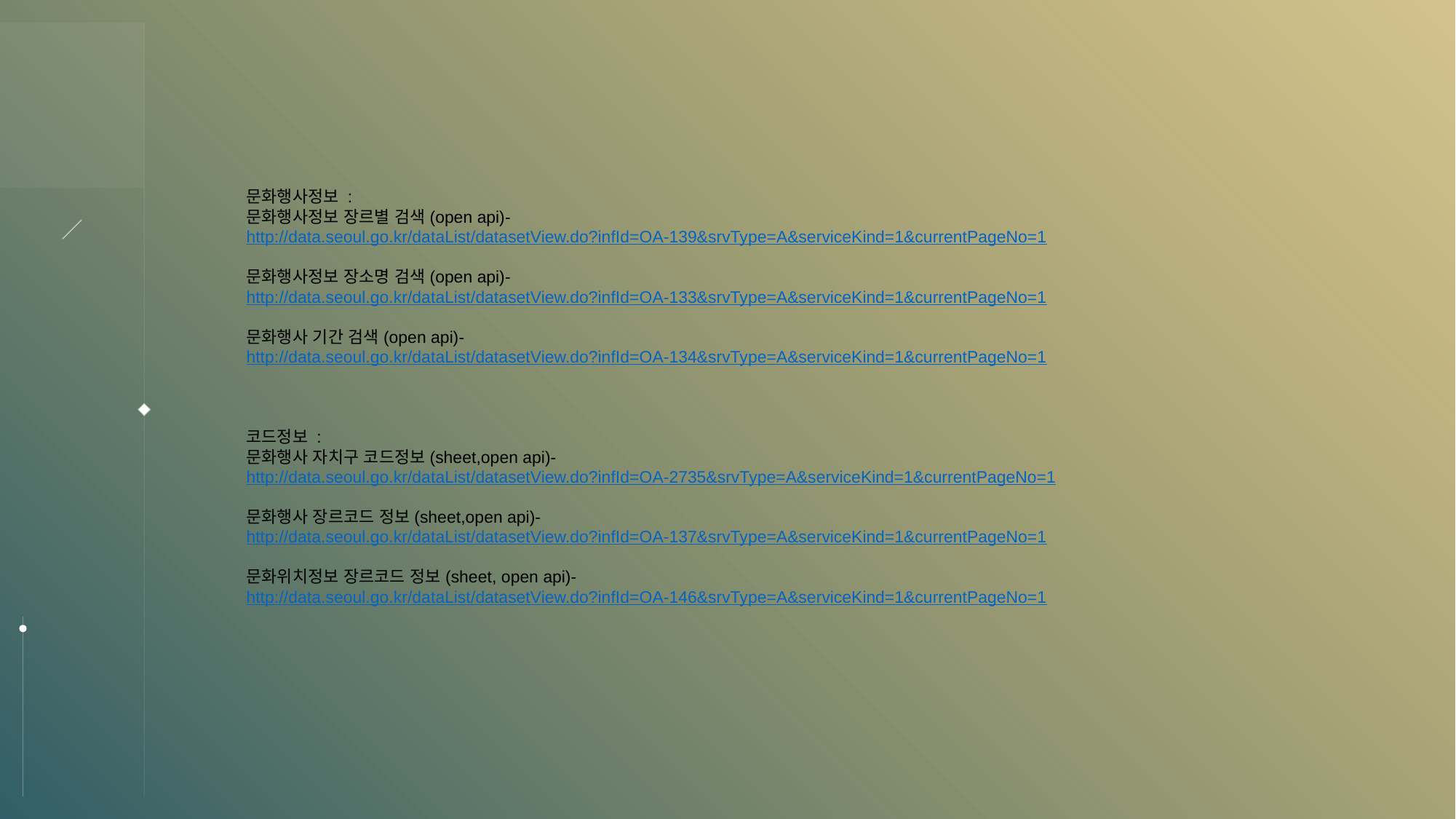

2019 서울  인공지능 챗봇 톤
# 관련자료
문화행사정보 :
문화행사정보 장르별 검색(open api)-
http://data.seoul.go.kr/dataList/datasetView.do?infId=OA-139&srvType=A&serviceKind=1&currentPageNo=1
문화행사정보 장소명 검색(open api)-
http://data.seoul.go.kr/dataList/datasetView.do?infId=OA-133&srvType=A&serviceKind=1&currentPageNo=1
문화행사 기간 검색(open api)-
http://data.seoul.go.kr/dataList/datasetView.do?infId=OA-134&srvType=A&serviceKind=1&currentPageNo=1
코드정보 :
문화행사 자치구 코드정보(sheet,open api)-
http://data.seoul.go.kr/dataList/datasetView.do?infId=OA-2735&srvType=A&serviceKind=1&currentPageNo=1
문화행사 장르코드 정보(sheet,open api)-
http://data.seoul.go.kr/dataList/datasetView.do?infId=OA-137&srvType=A&serviceKind=1&currentPageNo=1
문화위치정보 장르코드 정보(sheet, open api)-
http://data.seoul.go.kr/dataList/datasetView.do?infId=OA-146&srvType=A&serviceKind=1&currentPageNo=1

10